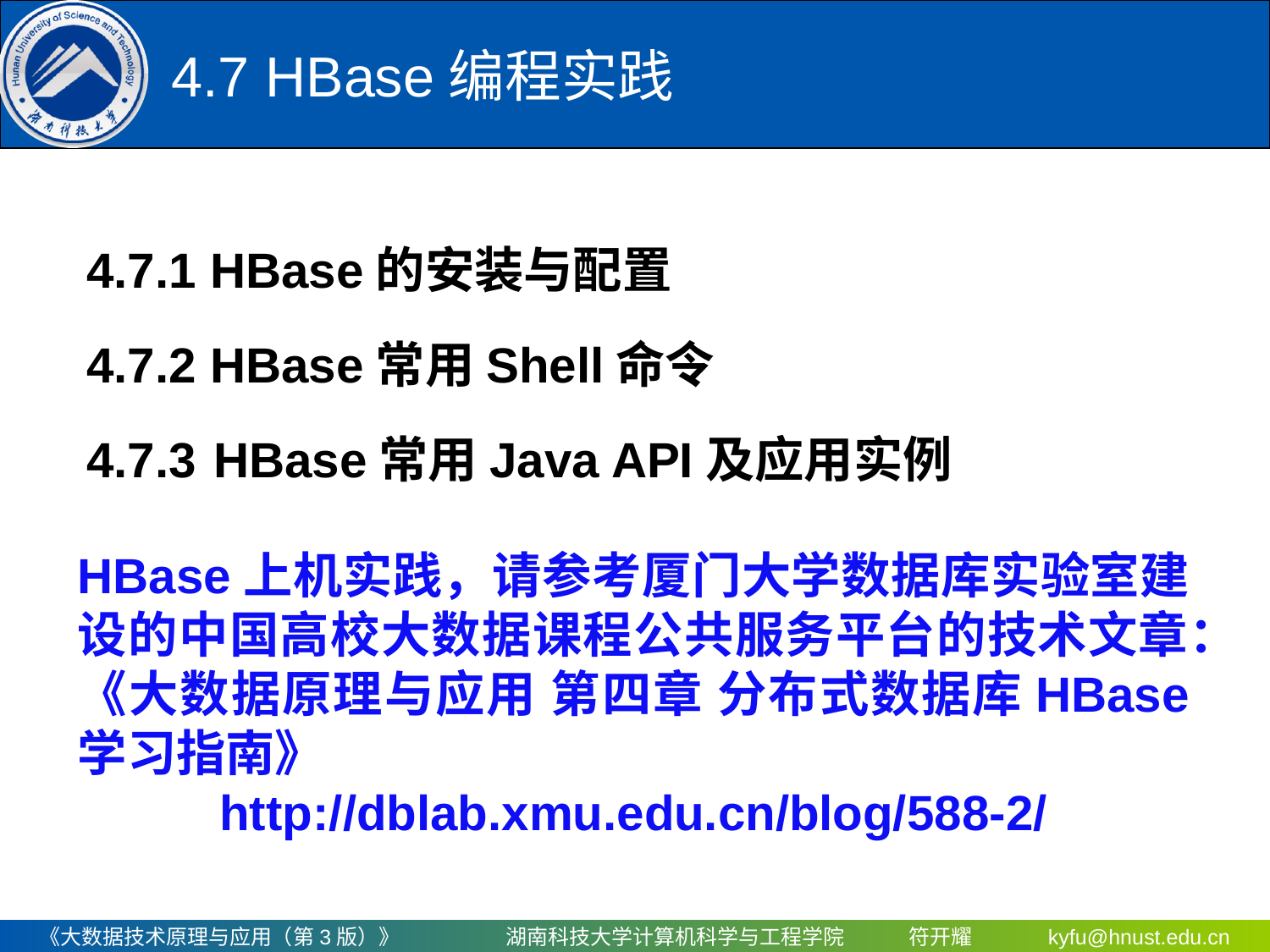

# 4.7 HBase编程实践
4.7.1 HBase的安装与配置
4.7.2 HBase常用Shell命令
4.7.3	HBase常用Java API及应用实例
HBase上机实践，请参考厦门大学数据库实验室建设的中国高校大数据课程公共服务平台的技术文章：
《大数据原理与应用 第四章 分布式数据库HBase 学习指南》
http://dblab.xmu.edu.cn/blog/588-2/